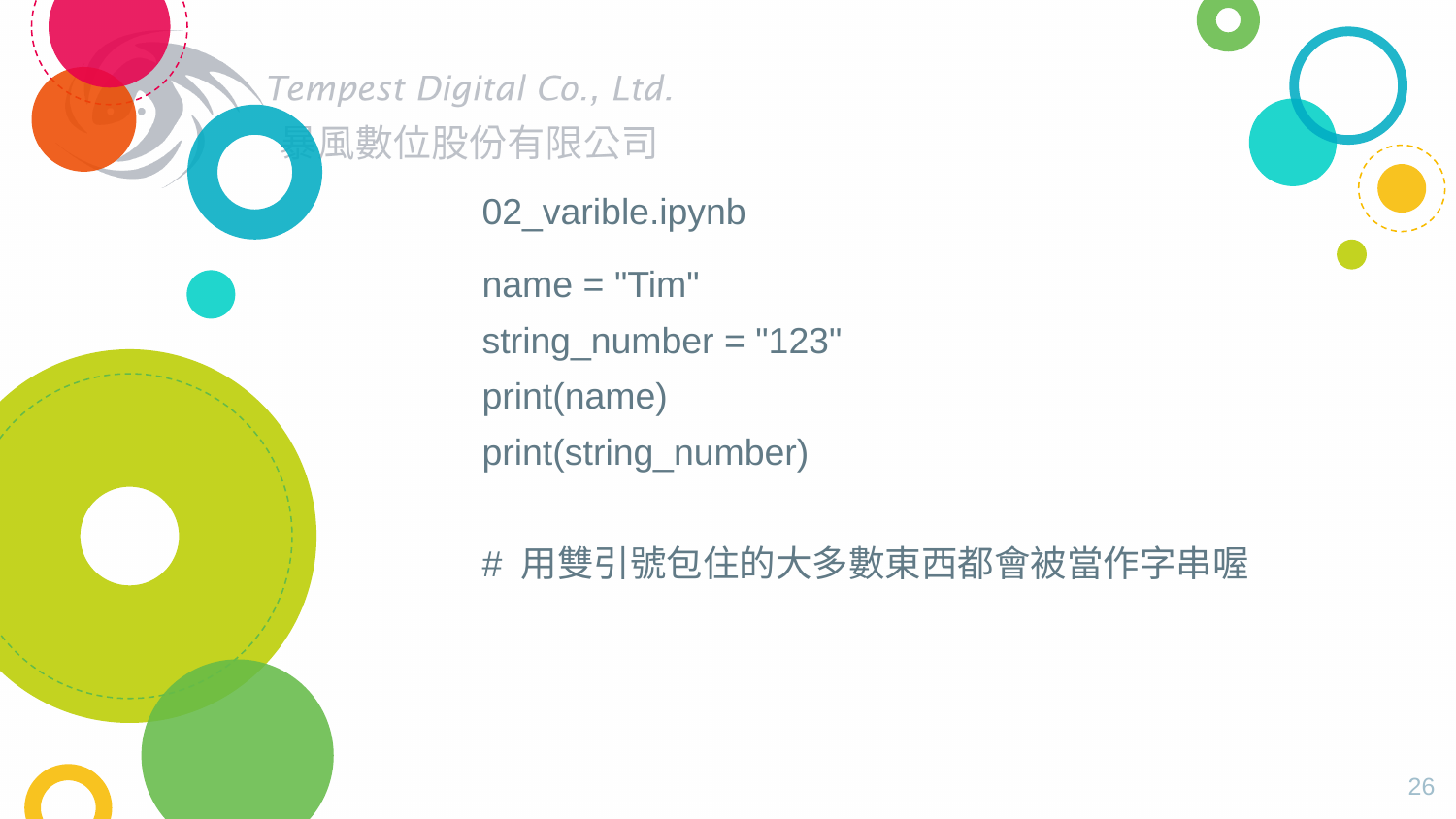

# 02_varible.ipynb
name = "Tim"
string_number = "123"
print(name)
print(string_number)

# 用雙引號包住的大多數東西都會被當作字串喔
26